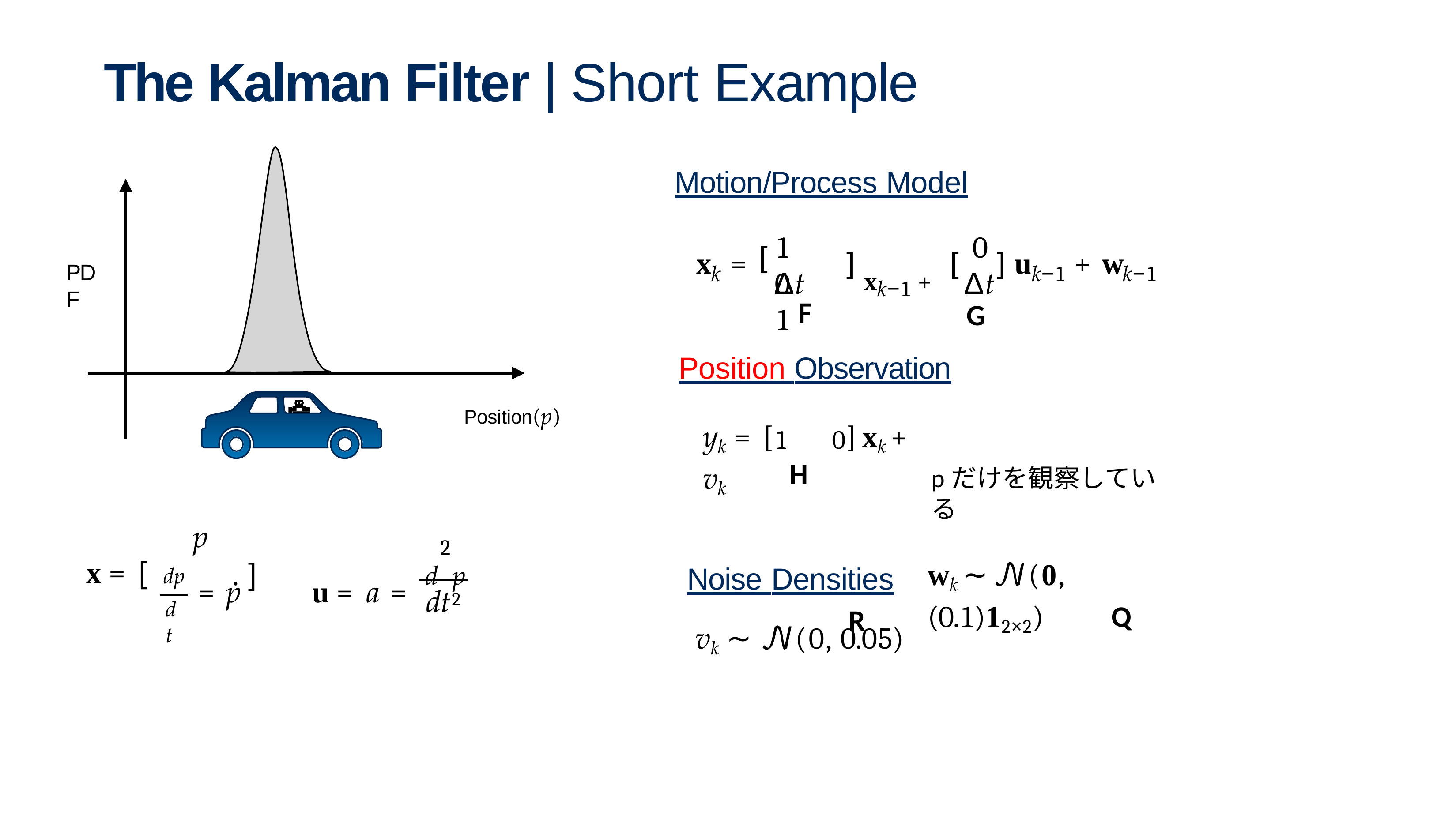

# The Kalman Filter | Short Example

Motion/Process Model

1	Δt
0
[
x	=
u	+ w
]	[
]
xk−1 +
PDF
k
k−1
k−1
0	1
Δt
F
G
Position Observation

Position(p)

yk  = [1	0] xk + vk

Noise Densities
vk  ∼ 𝒩(0,	0.05)

H
pだけを観察している
p
= p
2
x =
[
wk ∼ 𝒩(0, (0.1)12×2)
]
u = a =	d	p
dp
·
dt2

dt
Q

R